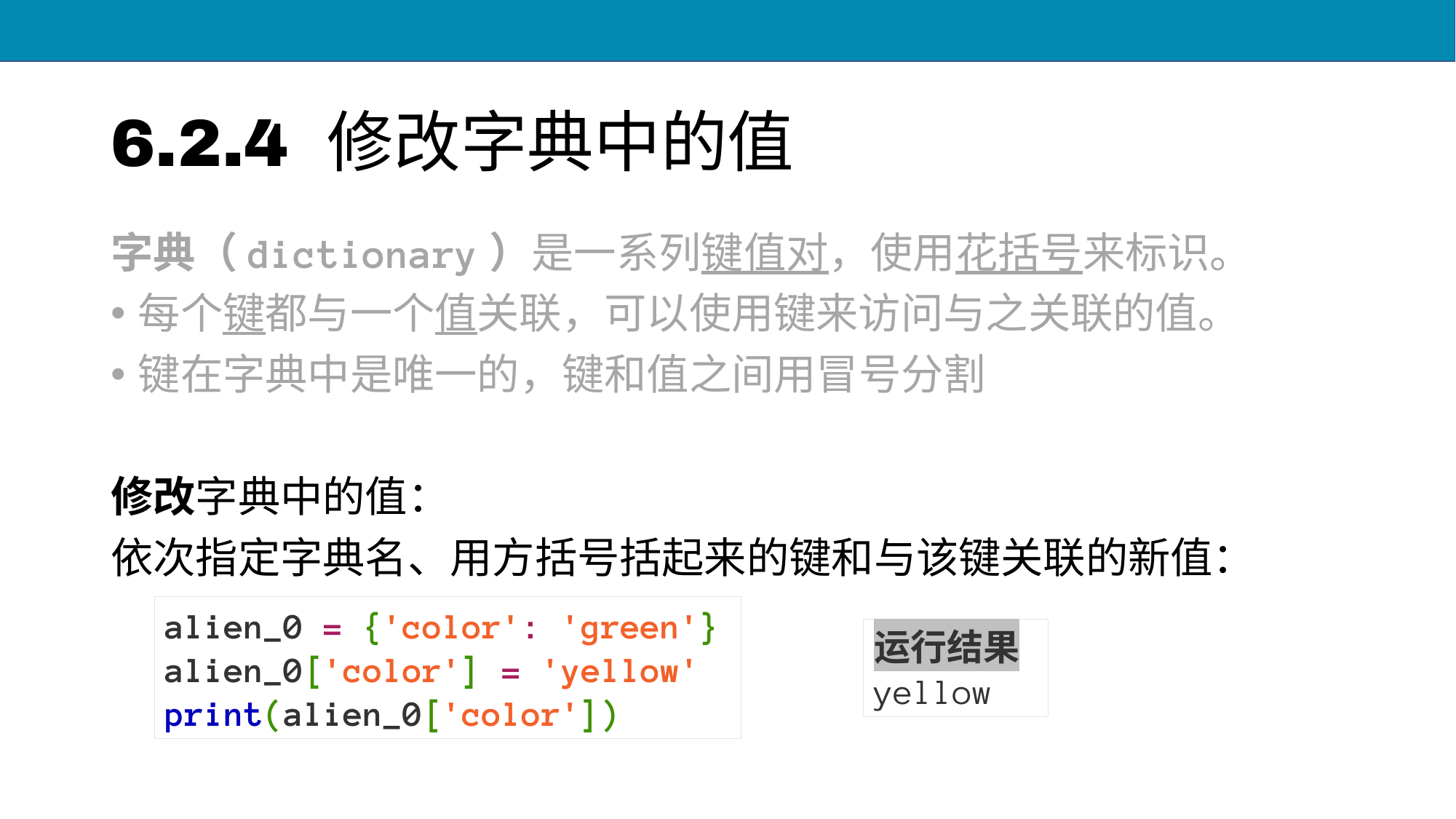

# 6.2.4 修改字典中的值
字典（dictionary）是一系列键值对，使用花括号来标识。
每个键都与一个值关联，可以使用键来访问与之关联的值。
键在字典中是唯一的，键和值之间用冒号分割

修改字典中的值：
依次指定字典名、用方括号括起来的键和与该键关联的新值：
alien_0 = {'color': 'green'}
alien_0['color'] = 'yellow'
print(alien_0['color'])
运行结果
yellow